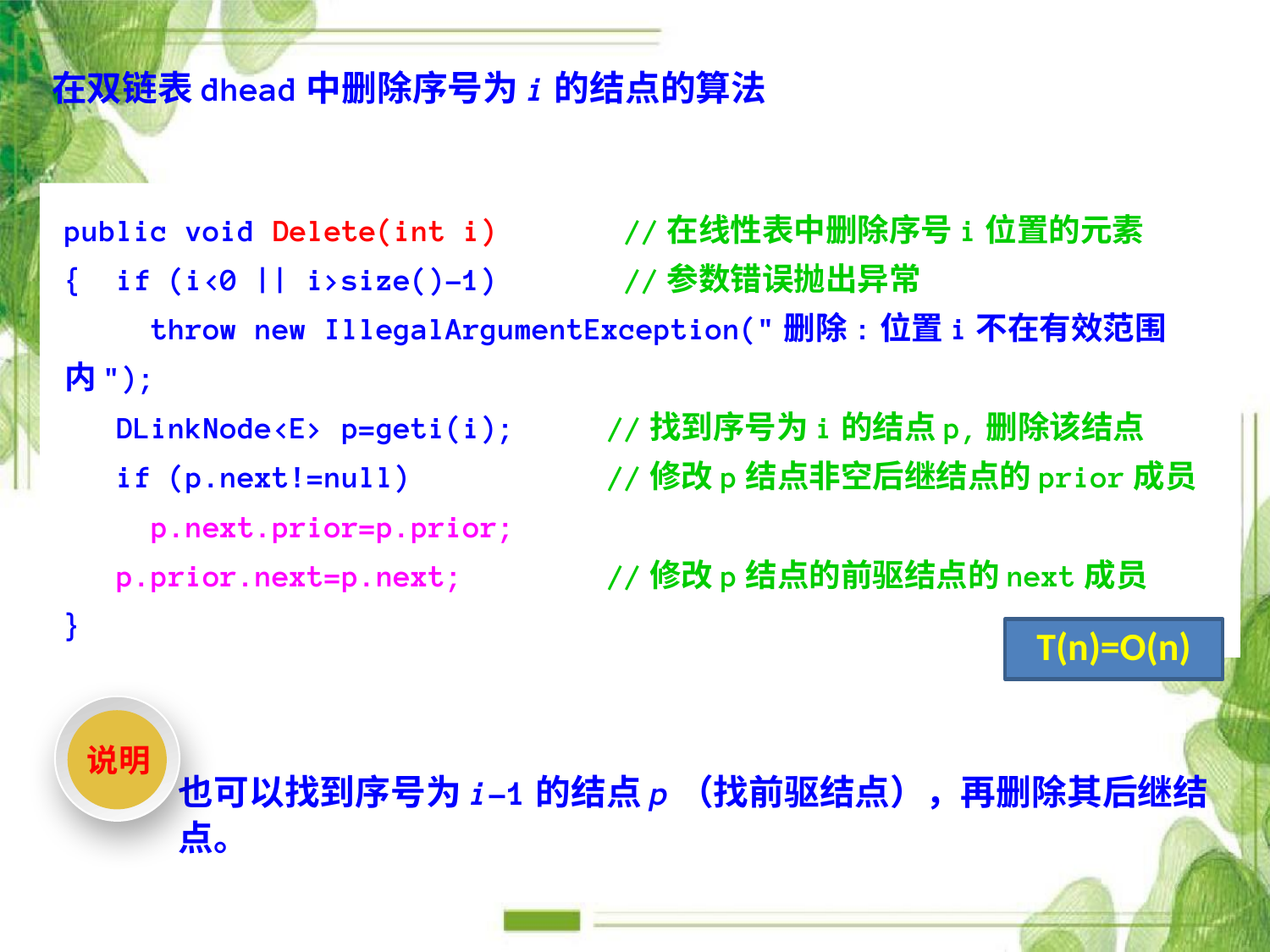

在双链表dhead中删除序号为i的结点的算法
public void Delete(int i) 	   //在线性表中删除序号i位置的元素
{  if (i<0 || i>size()-1)	   //参数错误抛出异常
     throw new IllegalArgumentException("删除:位置i不在有效范围内");
   DLinkNode<E> p=geti(i);	  //找到序号为i的结点p,删除该结点
   if (p.next!=null)		  //修改p结点非空后继结点的prior成员
     p.next.prior=p.prior;
   p.prior.next=p.next;	  //修改p结点的前驱结点的next成员
}
T(n)=O(n)

说明
也可以找到序号为i-1的结点p（找前驱结点），再删除其后继结点。